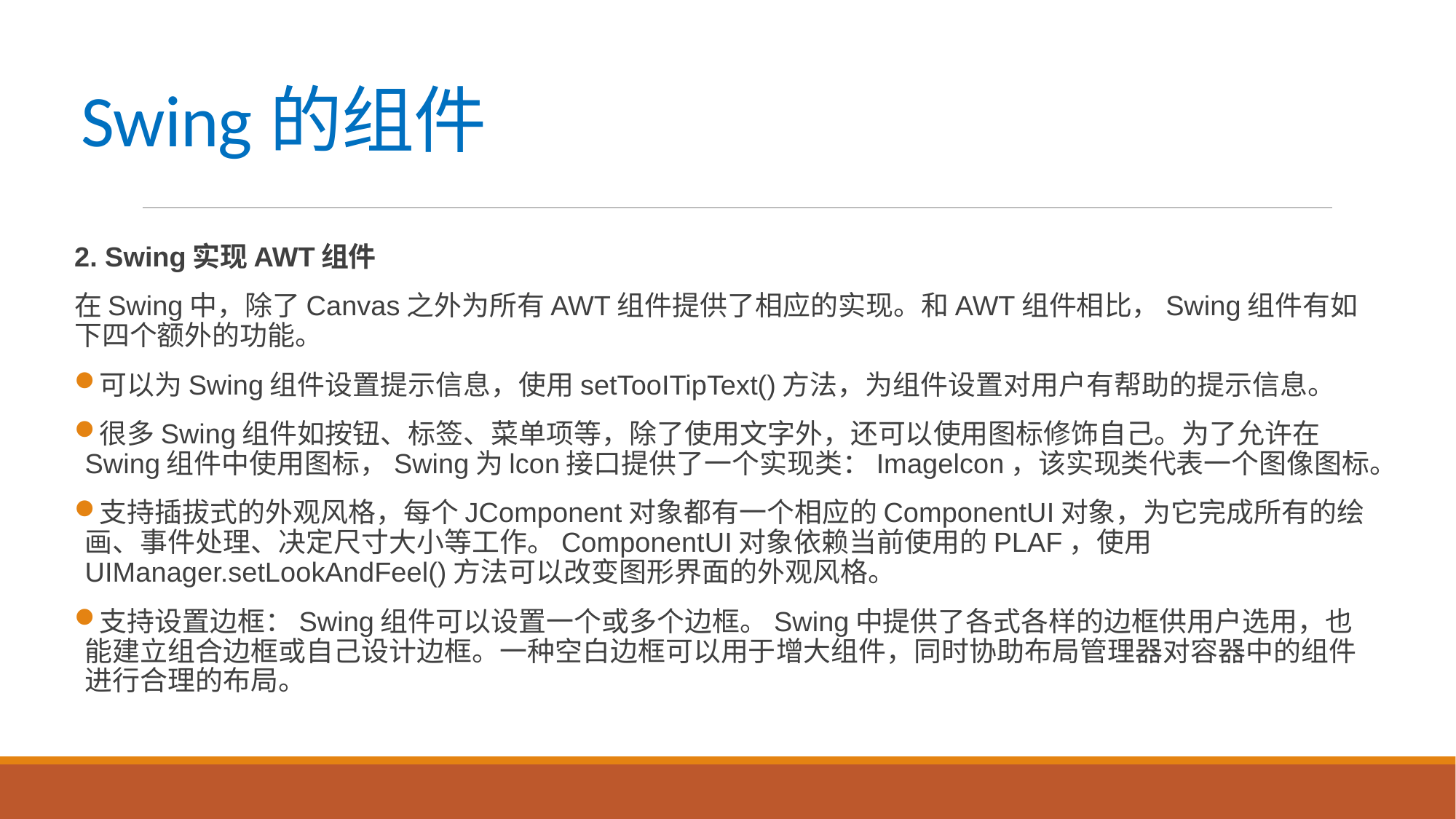

# Swing的组件
2. Swing实现AWT组件
在Swing中，除了Canvas之外为所有AWT组件提供了相应的实现。和AWT组件相比，Swing组件有如下四个额外的功能。
可以为Swing组件设置提示信息，使用setTooITipText()方法，为组件设置对用户有帮助的提示信息。
很多Swing组件如按钮、标签、菜单项等，除了使用文字外，还可以使用图标修饰自己。为了允许在Swing组件中使用图标，Swing为lcon接口提供了一个实现类：Imagelcon，该实现类代表一个图像图标。
支持插拔式的外观风格，每个JComponent对象都有一个相应的ComponentUI对象，为它完成所有的绘画、事件处理、决定尺寸大小等工作。ComponentUI对象依赖当前使用的PLAF，使用UIManager.setLookAndFeel()方法可以改变图形界面的外观风格。
支持设置边框：Swing组件可以设置一个或多个边框。Swing中提供了各式各样的边框供用户选用，也能建立组合边框或自己设计边框。一种空白边框可以用于增大组件，同时协助布局管理器对容器中的组件进行合理的布局。